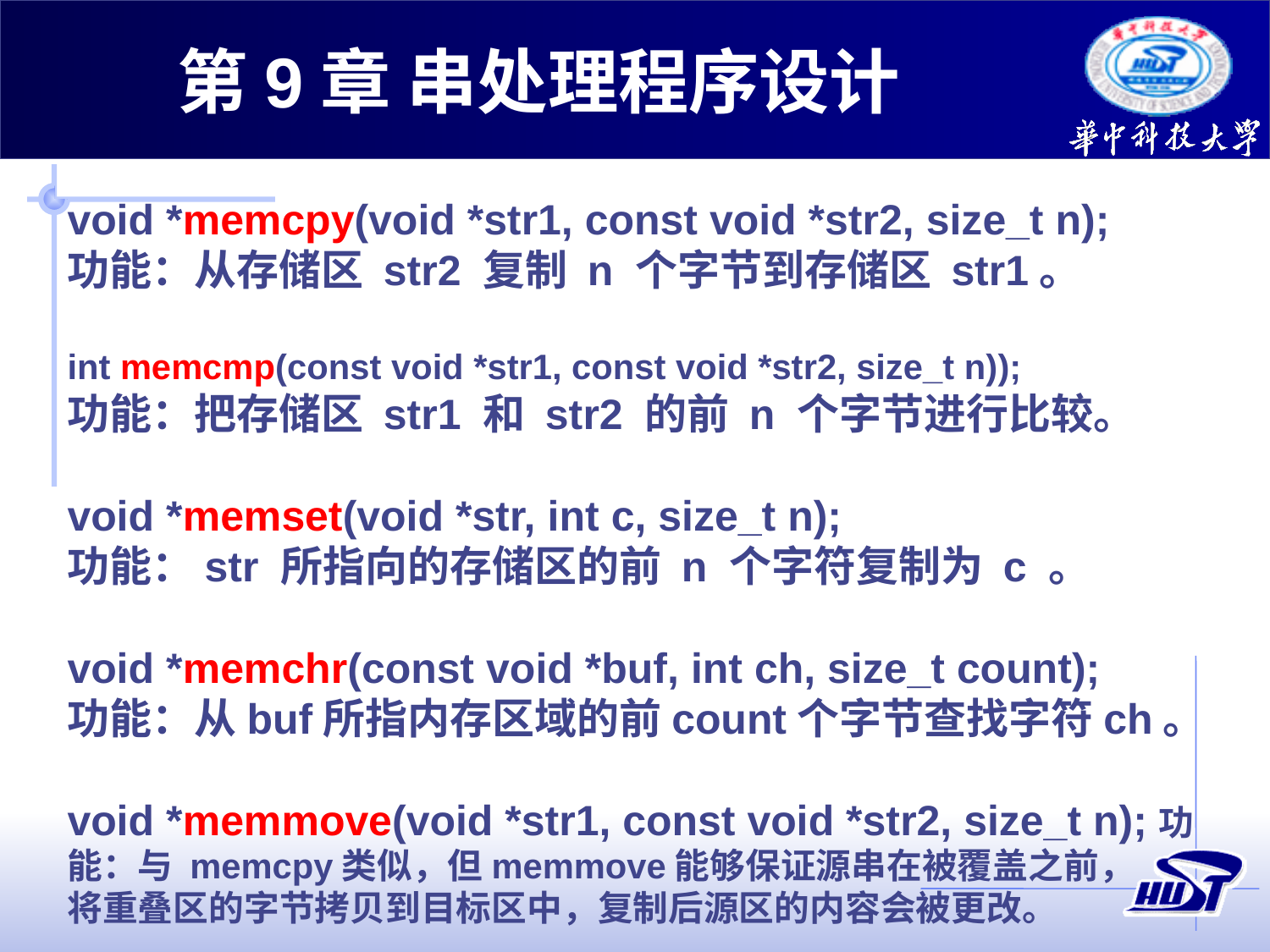

第9章 串处理程序设计
void *memcpy(void *str1, const void *str2, size_t n);
功能：从存储区 str2 复制 n 个字节到存储区 str1。

int memcmp(const void *str1, const void *str2, size_t n));
功能：把存储区 str1 和 str2 的前 n 个字节进行比较。

void *memset(void *str, int c, size_t n);
功能：str 所指向的存储区的前 n 个字符复制为 c 。

void *memchr(const void *buf, int ch, size_t count);
功能：从buf所指内存区域的前count个字节查找字符ch。

void *memmove(void *str1, const void *str2, size_t n);功能：与 memcpy类似，但memmove能够保证源串在被覆盖之前，
将重叠区的字节拷贝到目标区中，复制后源区的内容会被更改。